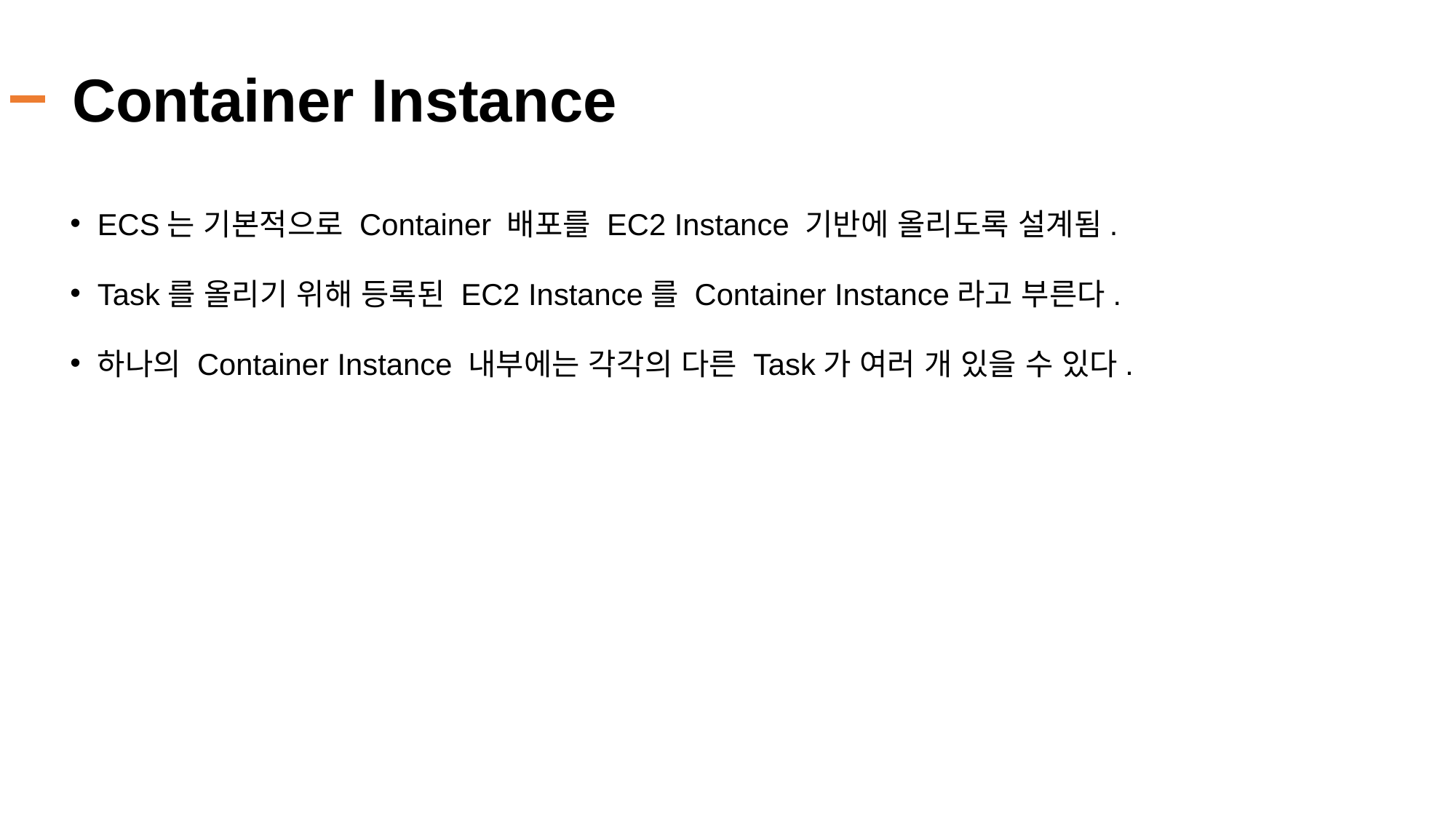

# Container Instance

ECS는 기본적으로 Container 배포를 EC2 Instance 기반에 올리도록 설계됨.
Task를 올리기 위해 등록된 EC2 Instance를 Container Instance라고 부른다.
하나의 Container Instance 내부에는 각각의 다른 Task가 여러 개 있을 수 있다.